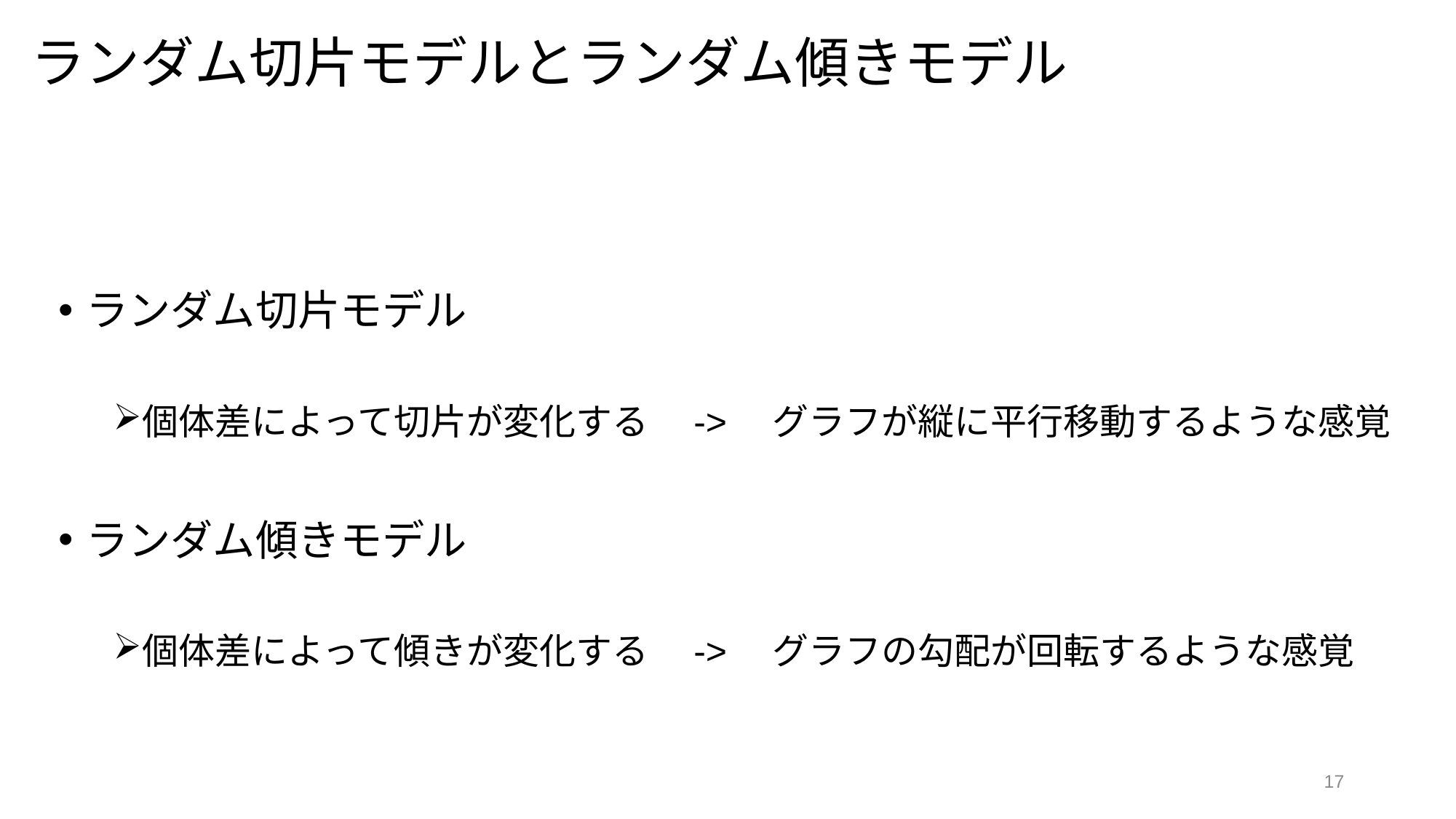

# ランダム切片モデルとランダム傾きモデル

ランダム切片モデル

個体差によって切片が変化する　->　グラフが縦に平行移動するような感覚

ランダム傾きモデル

個体差によって傾きが変化する　->　グラフの勾配が回転するような感覚

17